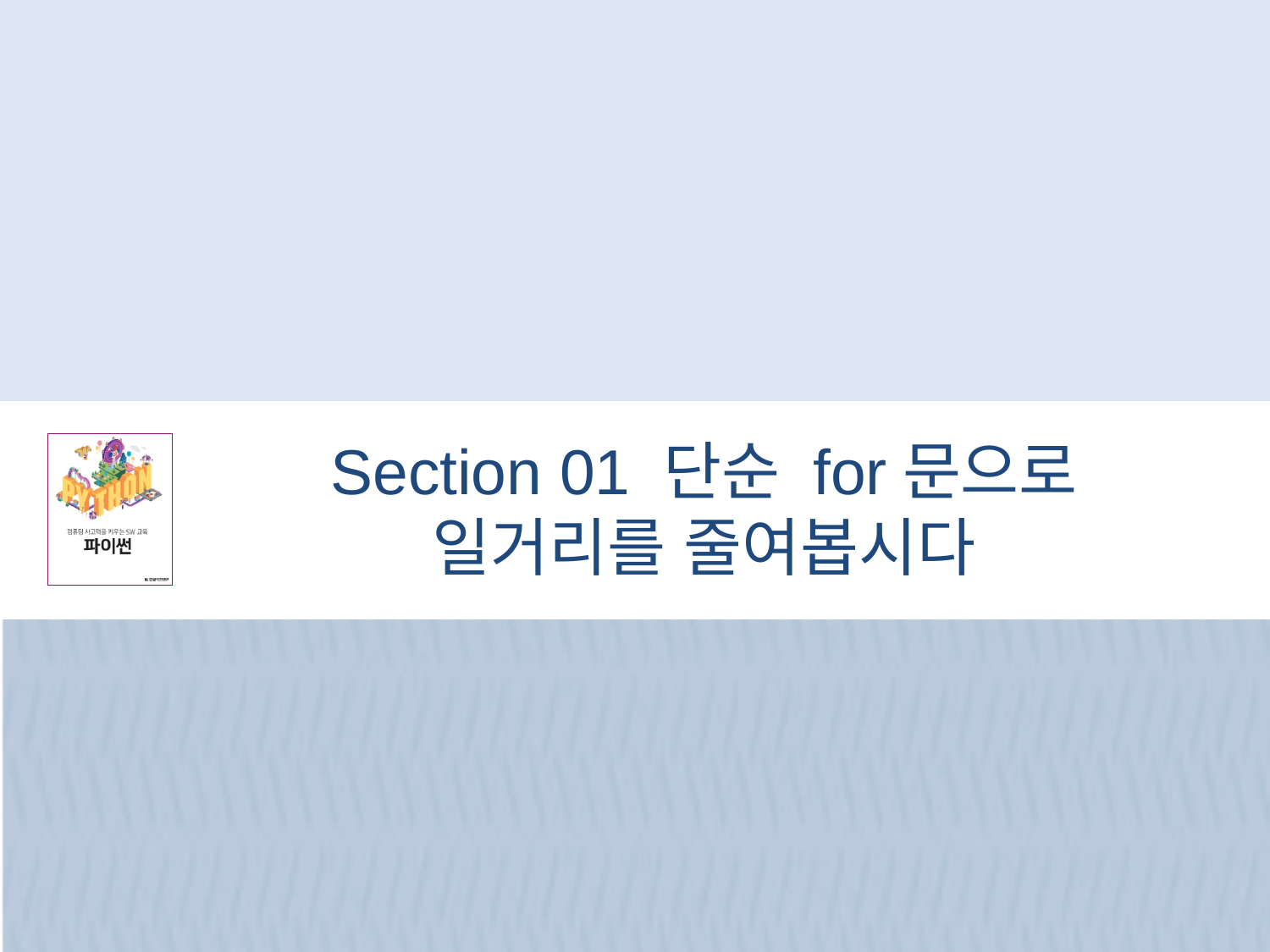

# Section 01 단순 for문으로 일거리를 줄여봅시다